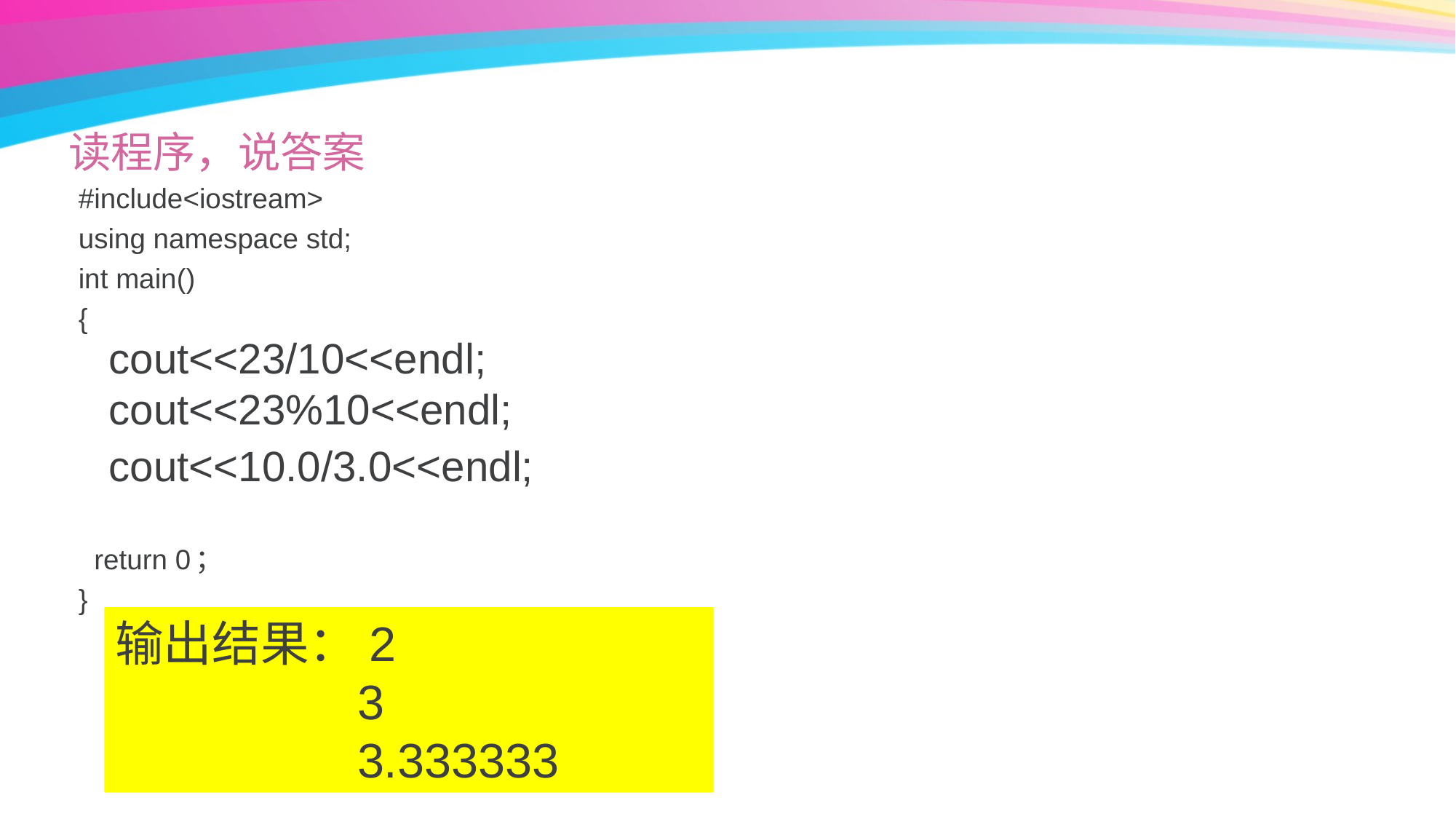

读程序，说答案
#include<iostream>
using namespace std;
int main()
{

  return 0；
}
cout<<23/10<<endl;
cout<<23%10<<endl;
cout<<10.0/3.0<<endl;

输出结果：2
                  3
                  3.333333